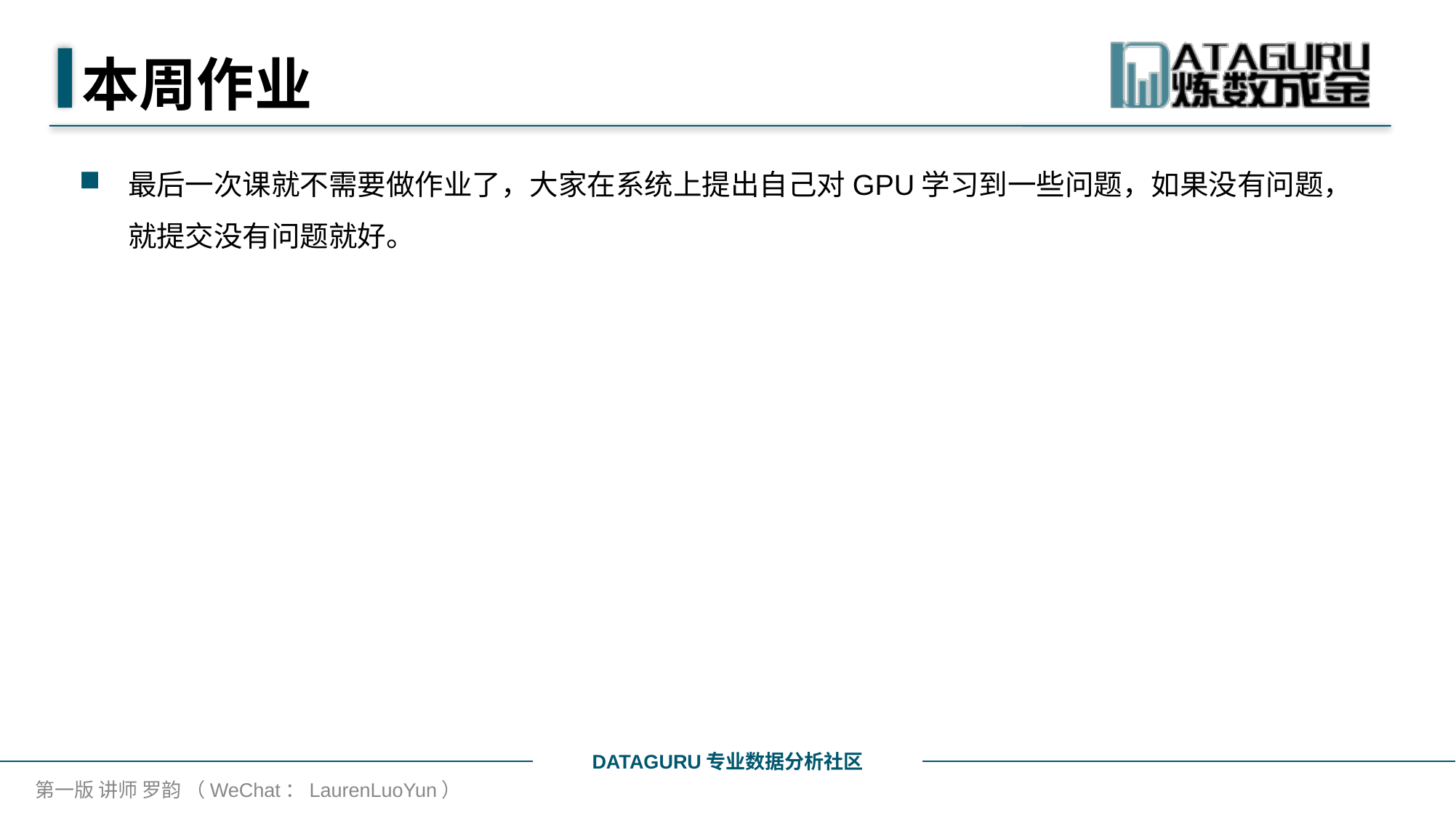

# 本周作业
最后一次课就不需要做作业了，大家在系统上提出自己对GPU学习到一些问题，如果没有问题，就提交没有问题就好。